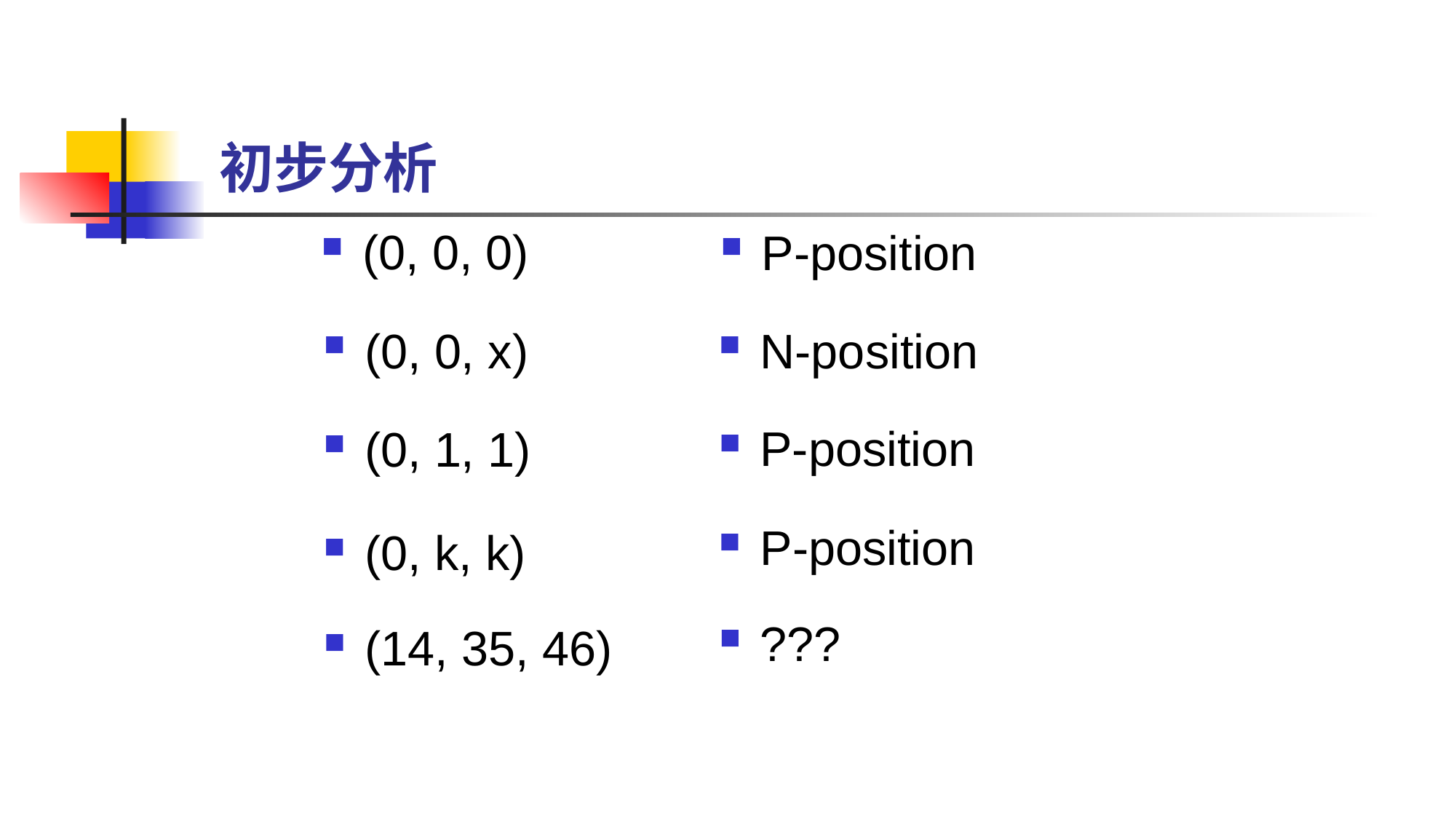

# 初步分析
(0, 0, 0)
P-position
(0, 0, x)
N-position
P-position
(0, 1, 1)
P-position
(0, k, k)
???
(14, 35, 46)

15